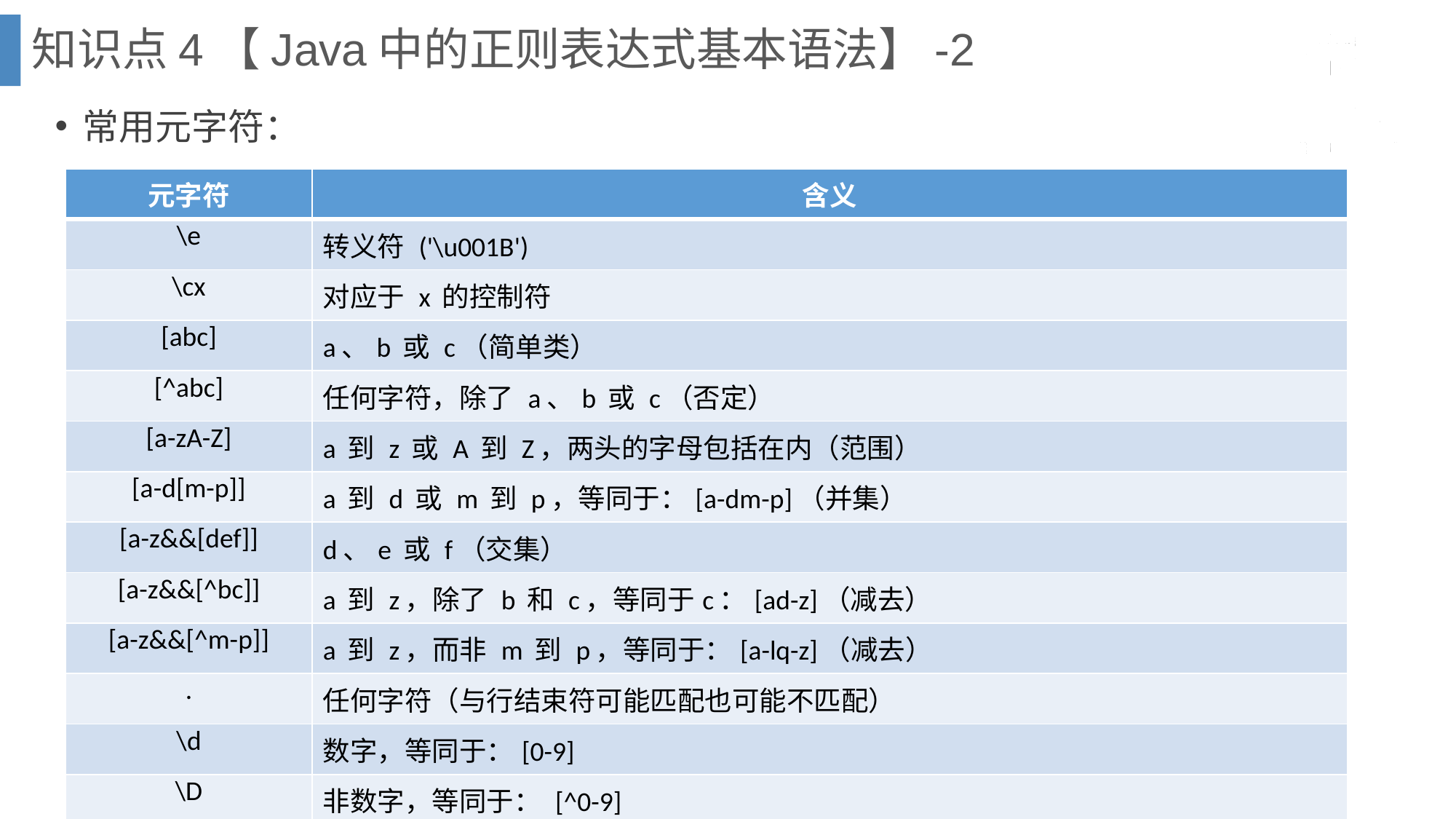

知识点4【Java中的正则表达式基本语法】-2
常用元字符：
| 元字符 | 含义 |
| --- | --- |
| \e | 转义符 ('\u001B') |
| \cx | 对应于 x 的控制符 |
| [abc] | a、b 或 c（简单类） |
| [^abc] | 任何字符，除了 a、b 或 c（否定） |
| [a-zA-Z] | a 到 z 或 A 到 Z，两头的字母包括在内（范围） |
| [a-d[m-p]] | a 到 d 或 m 到 p，等同于：[a-dm-p]（并集） |
| [a-z&&[def]] | d、e 或 f（交集） |
| [a-z&&[^bc]] | a 到 z，除了 b 和 c，等同于c：[ad-z]（减去） |
| [a-z&&[^m-p]] | a 到 z，而非 m 到 p，等同于：[a-lq-z]（减去） |
| . | 任何字符（与行结束符可能匹配也可能不匹配） |
| \d | 数字，等同于：[0-9] |
| \D | 非数字，等同于： [^0-9] |
| \s | 空白字符，等同于：[ \t\n\x0B\f\r] |